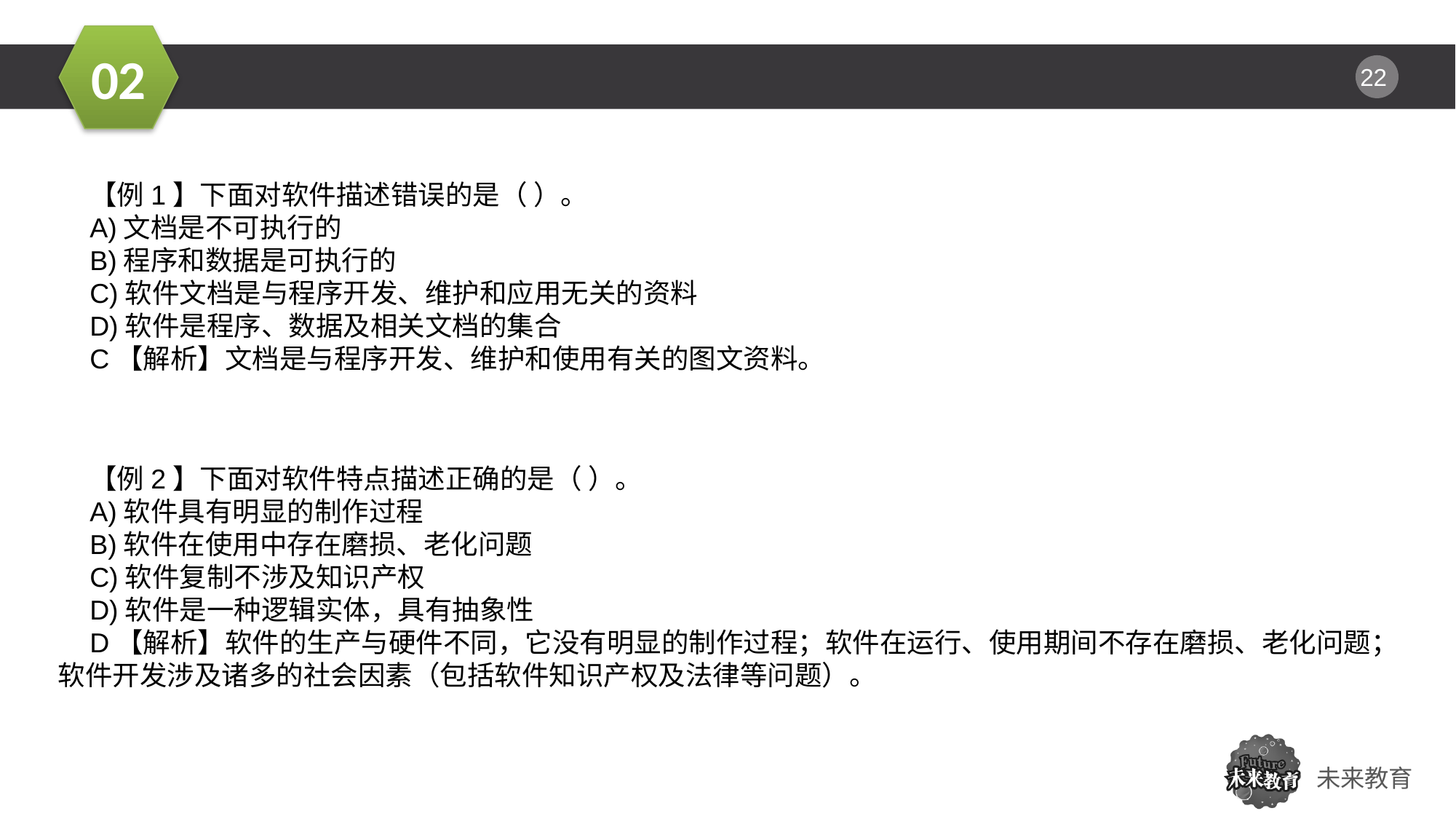

【例1】下面对软件描述错误的是（ ）。
A)文档是不可执行的
B)程序和数据是可执行的
C)软件文档是与程序开发、维护和应用无关的资料
D)软件是程序、数据及相关文档的集合
C【解析】文档是与程序开发、维护和使用有关的图文资料。

【例2】下面对软件特点描述正确的是（ ）。
A)软件具有明显的制作过程
B)软件在使用中存在磨损、老化问题
C)软件复制不涉及知识产权
D)软件是一种逻辑实体，具有抽象性
D【解析】软件的生产与硬件不同，它没有明显的制作过程；软件在运行、使用期间不存在磨损、老化问题；软件开发涉及诸多的社会因素（包括软件知识产权及法律等问题）。